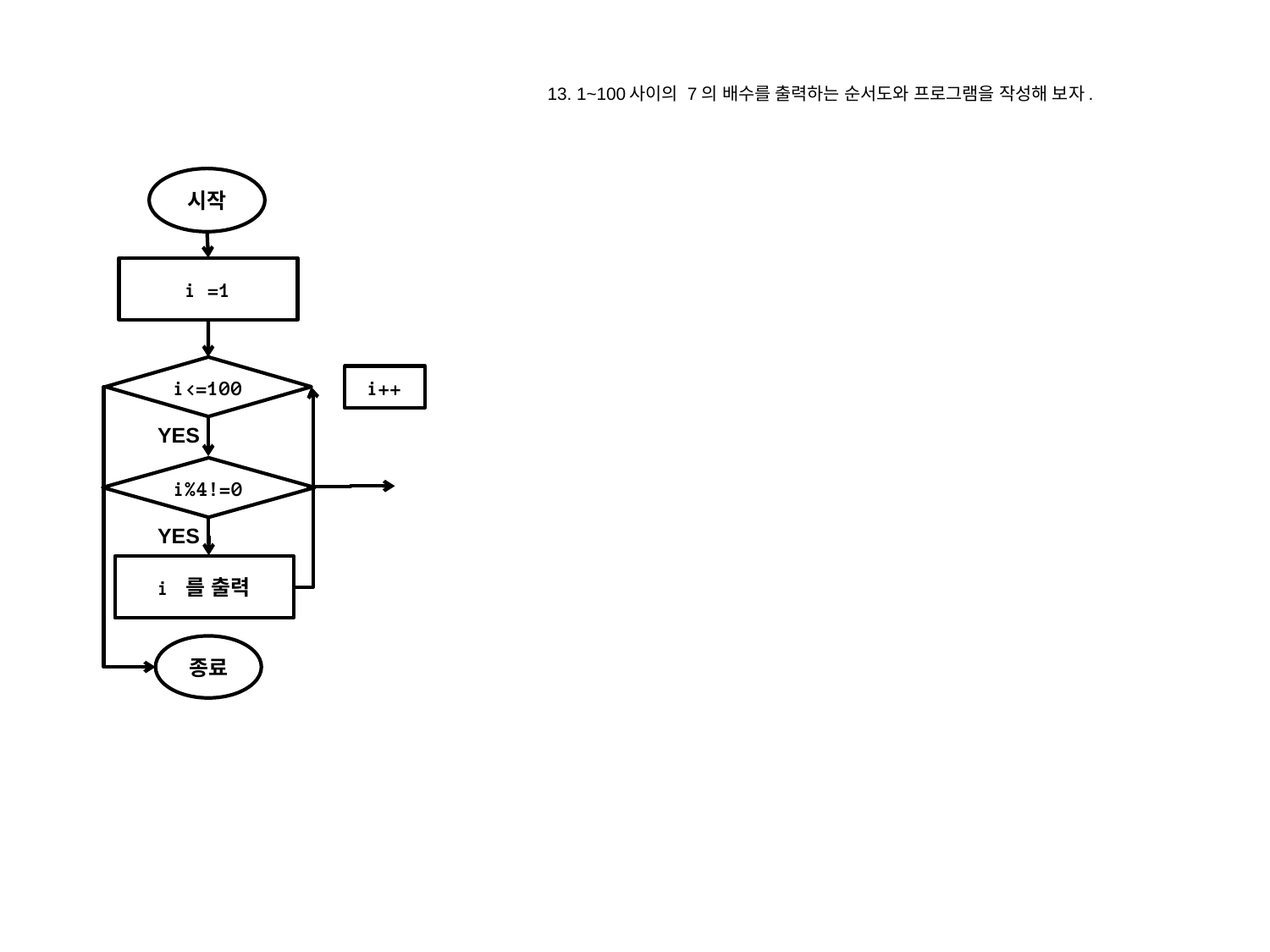

13. 1~100사이의 7의 배수를 출력하는 순서도와 프로그램을 작성해 보자.
시작
i =1
i<=100
i++
YES
i%4!=0
YES
i 를 출력
종료